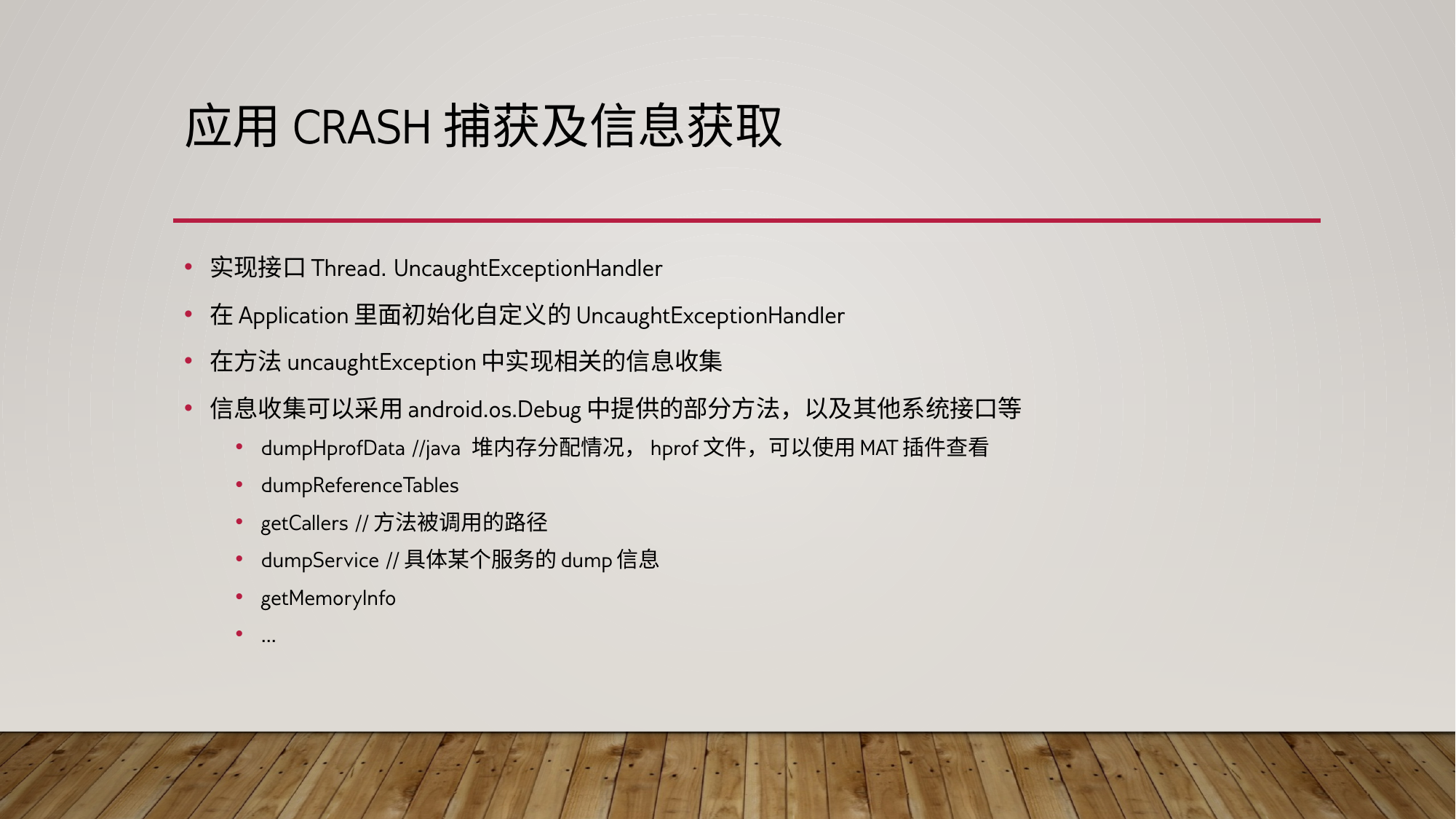

# 应用crash捕获及信息获取
实现接口Thread. UncaughtExceptionHandler
在Application里面初始化自定义的UncaughtExceptionHandler
在方法uncaughtException中实现相关的信息收集
信息收集可以采用android.os.Debug中提供的部分方法，以及其他系统接口等
dumpHprofData //java 堆内存分配情况，hprof文件，可以使用MAT插件查看
dumpReferenceTables
getCallers //方法被调用的路径
dumpService //具体某个服务的dump信息
getMemoryInfo
…